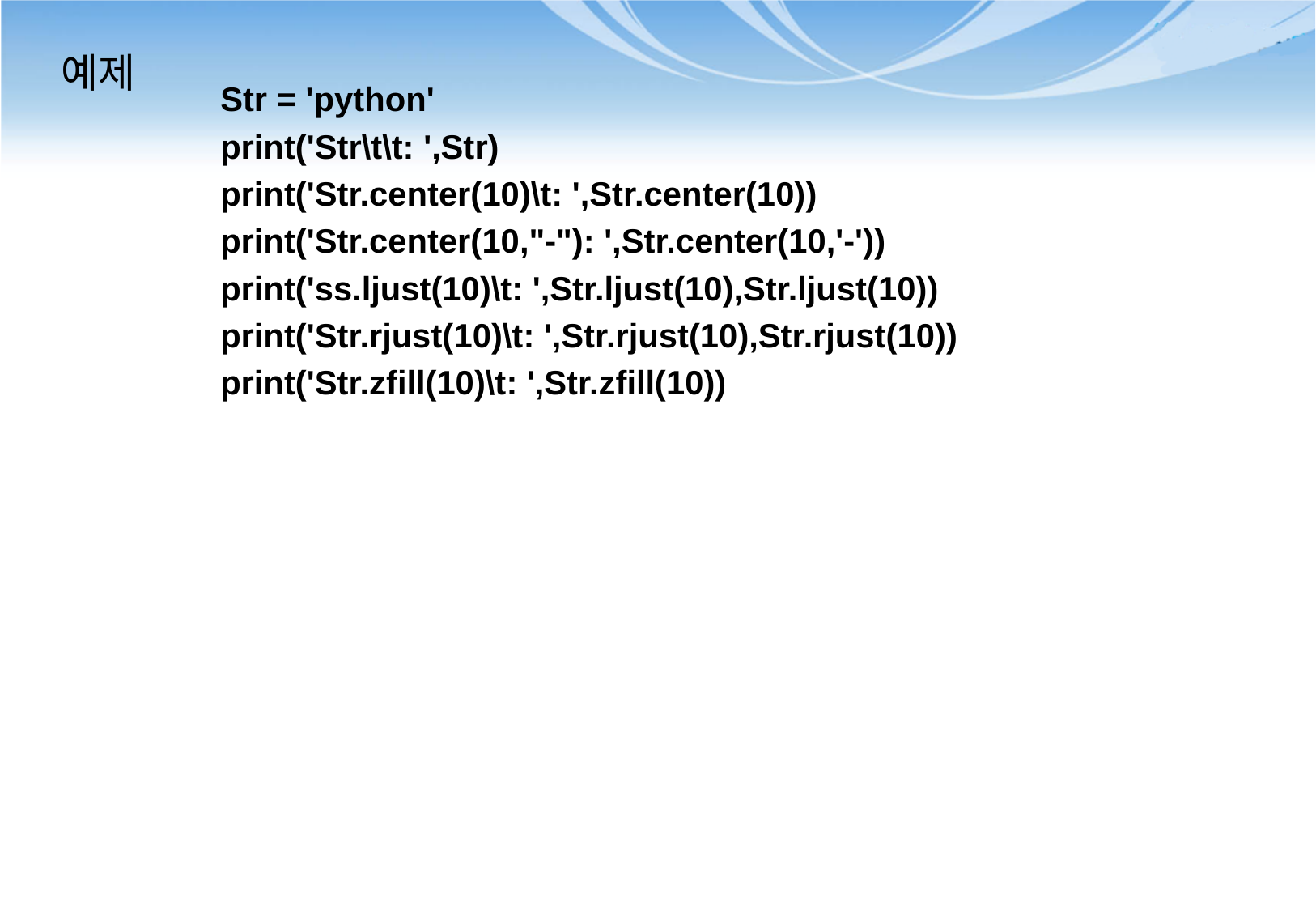

# 예제
Str = 'python'
print('Str\t\t: ',Str)
print('Str.center(10)\t: ',Str.center(10))
print('Str.center(10,"-"): ',Str.center(10,'-'))
print('ss.ljust(10)\t: ',Str.ljust(10),Str.ljust(10))
print('Str.rjust(10)\t: ',Str.rjust(10),Str.rjust(10))
print('Str.zfill(10)\t: ',Str.zfill(10))